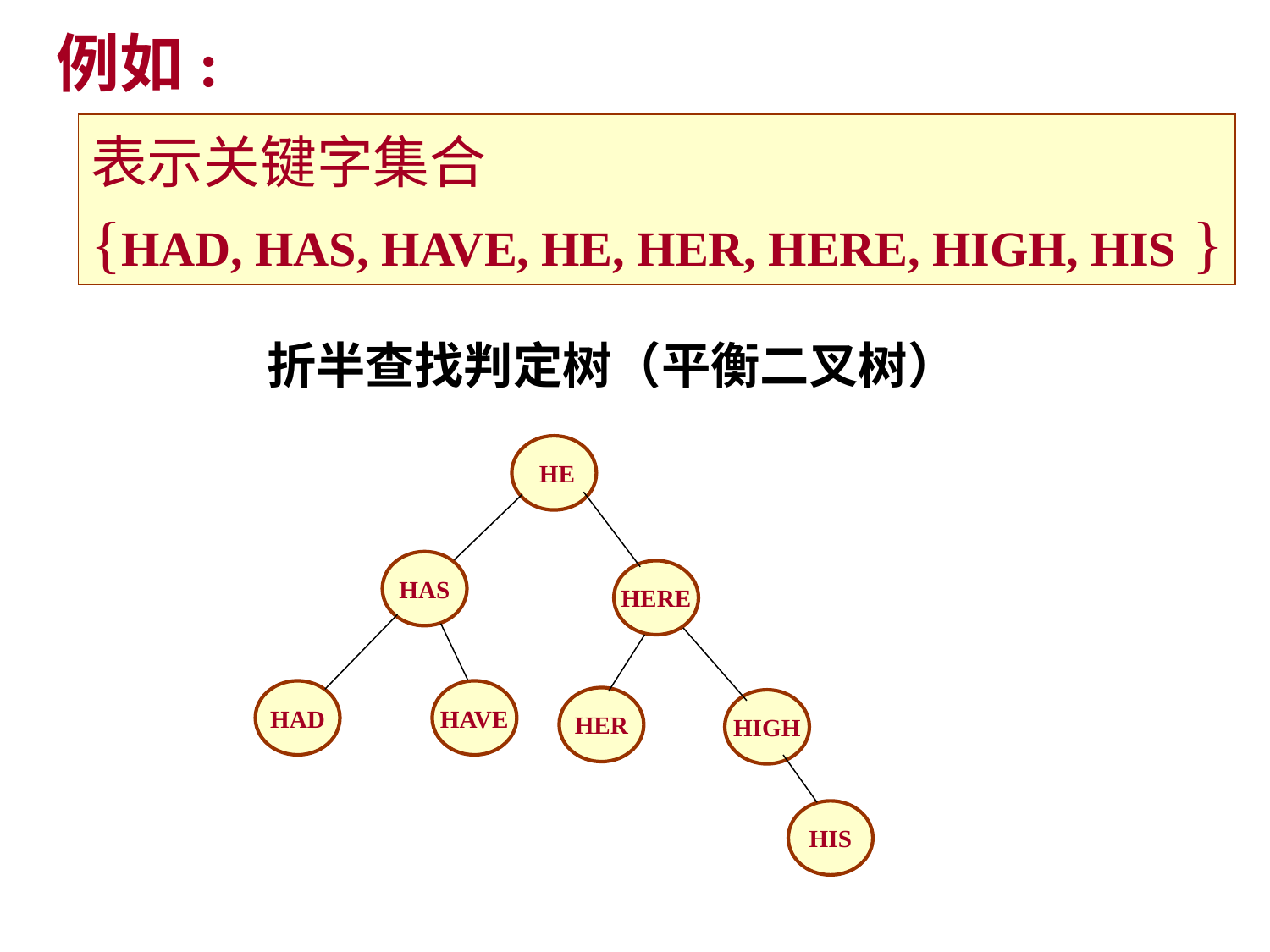

例如:
表示关键字集合
{HAD, HAS, HAVE, HE, HER, HERE, HIGH, HIS }
折半查找判定树（平衡二叉树）
 HE

HAS
HERE

HAD
HAVE
HER
HIGH

HIS